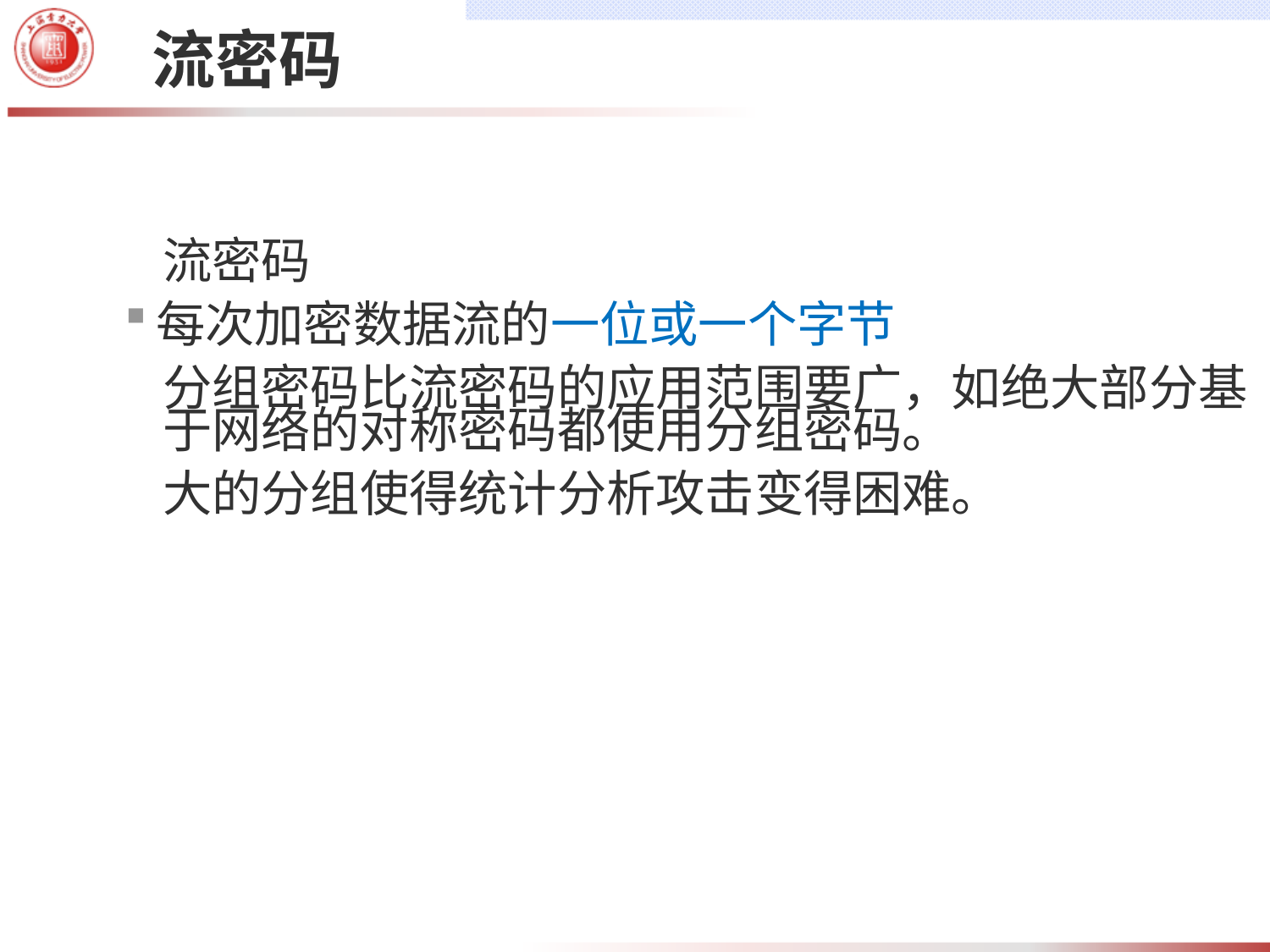

# 流密码
流密码
每次加密数据流的一位或一个字节
分组密码比流密码的应用范围要广，如绝大部分基于网络的对称密码都使用分组密码。
大的分组使得统计分析攻击变得困难。